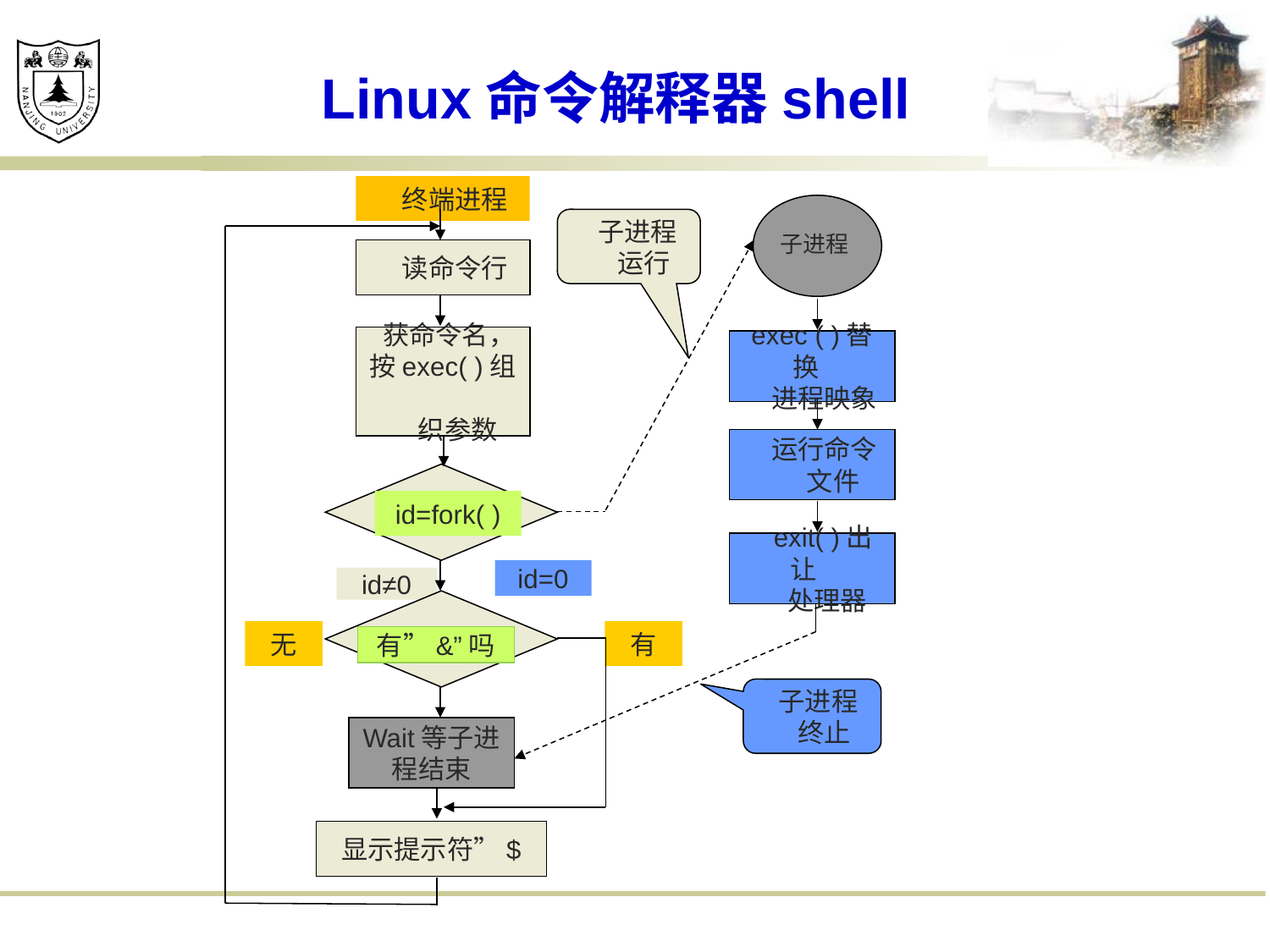

# Linux命令解释器shell
   终端进程

子进程
  子进程
    运行
  读命令行
 获命令名，按exec( )组
    织参数
exec ( )替换
   进程映象
   运行命令
      文件

id=fork( )
   exit( )出让
    处理器
id=0

有”&”吗
有
 子进程
   终止
Wait等子进
程结束
显示提示符”$
无
id≠0
129